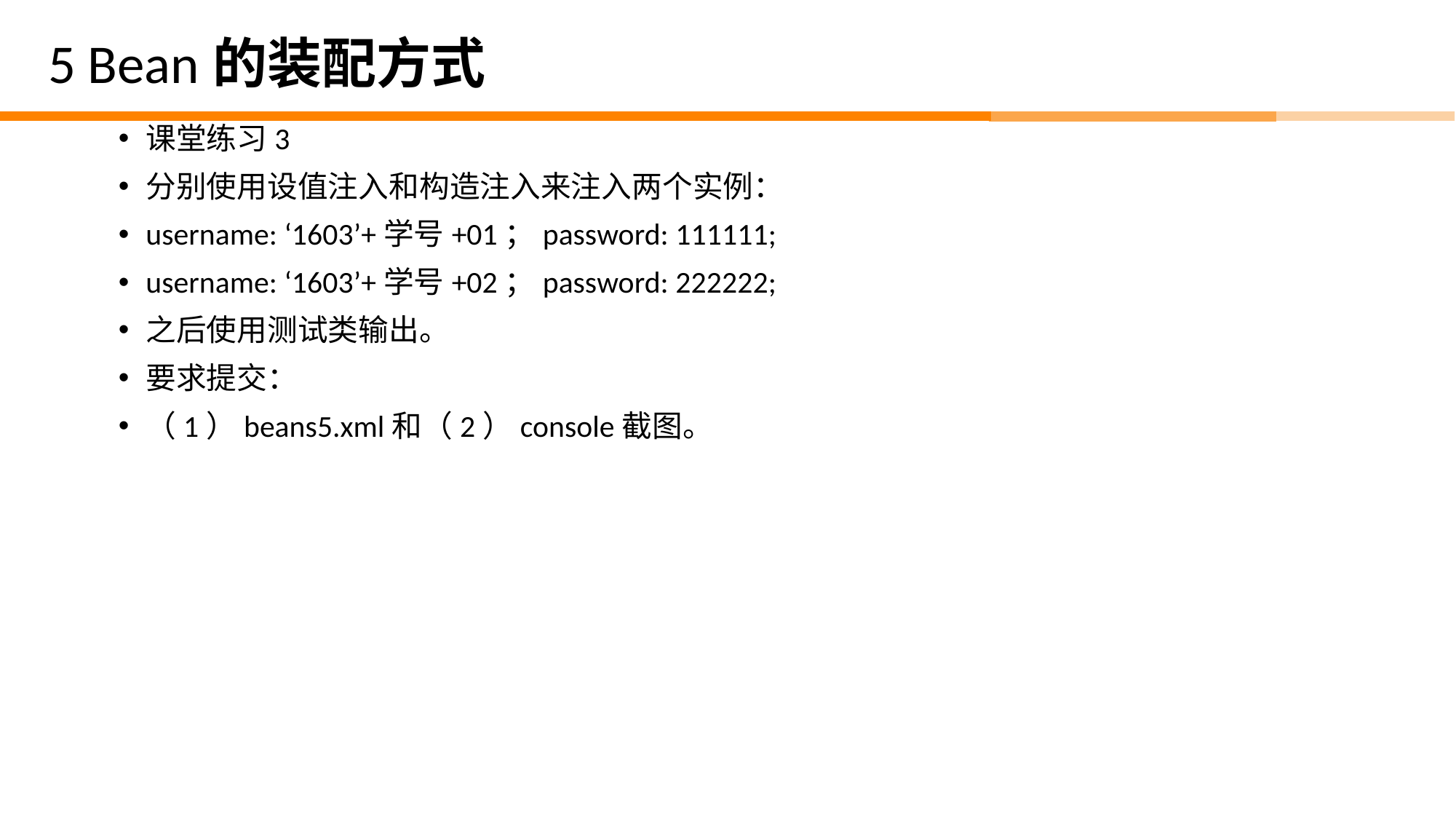

# 5 Bean的装配方式
课堂练习3
分别使用设值注入和构造注入来注入两个实例：
username: ‘1603’+学号+01；password: 111111;
username: ‘1603’+学号+02；password: 222222;
之后使用测试类输出。
要求提交：
（1）beans5.xml和（2）console截图。